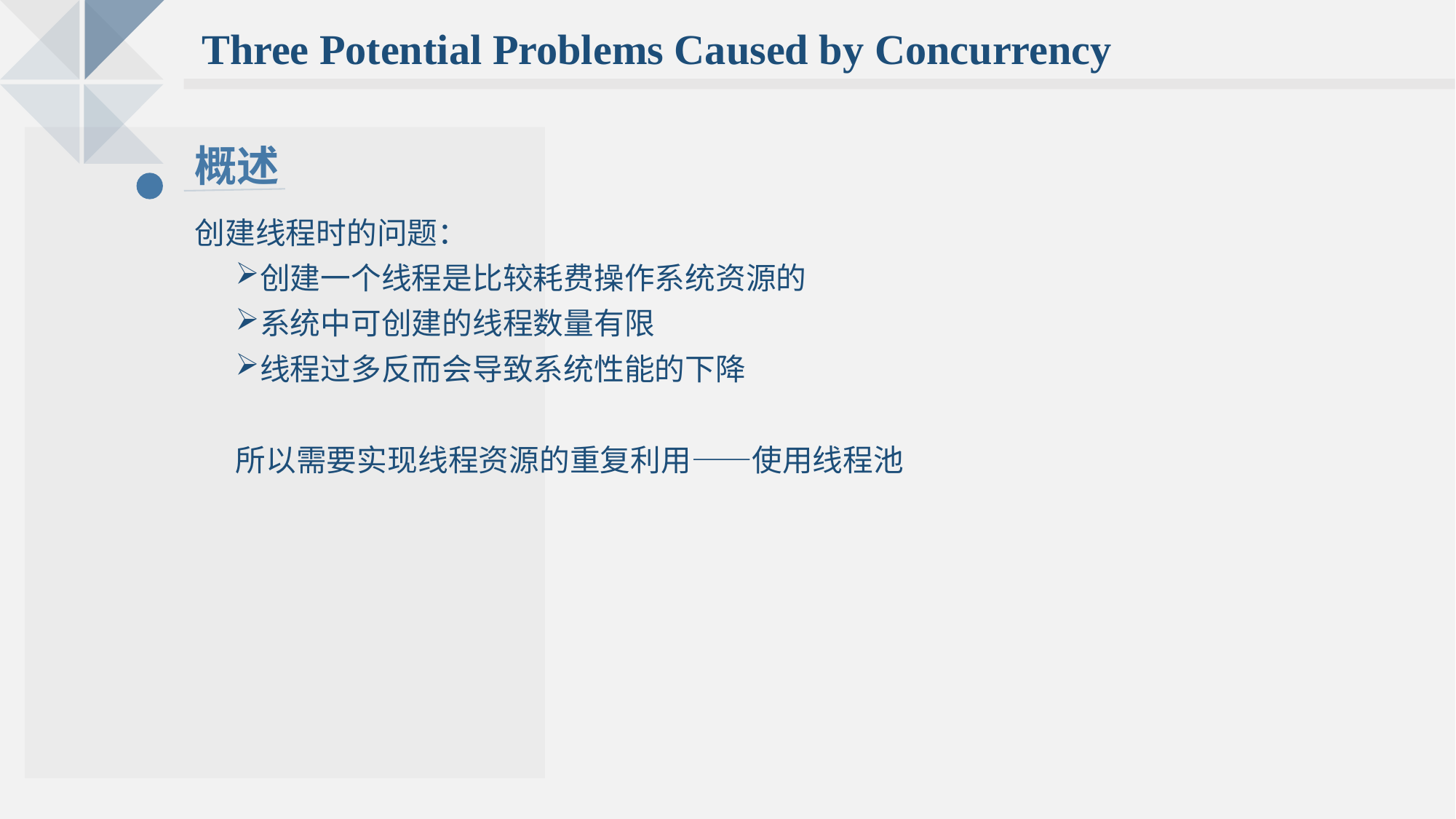

Three Potential Problems Caused by Concurrency

概述

创建线程时的问题：
创建一个线程是比较耗费操作系统资源的
系统中可创建的线程数量有限
线程过多反而会导致系统性能的下降

所以需要实现线程资源的重复利用——使用线程池